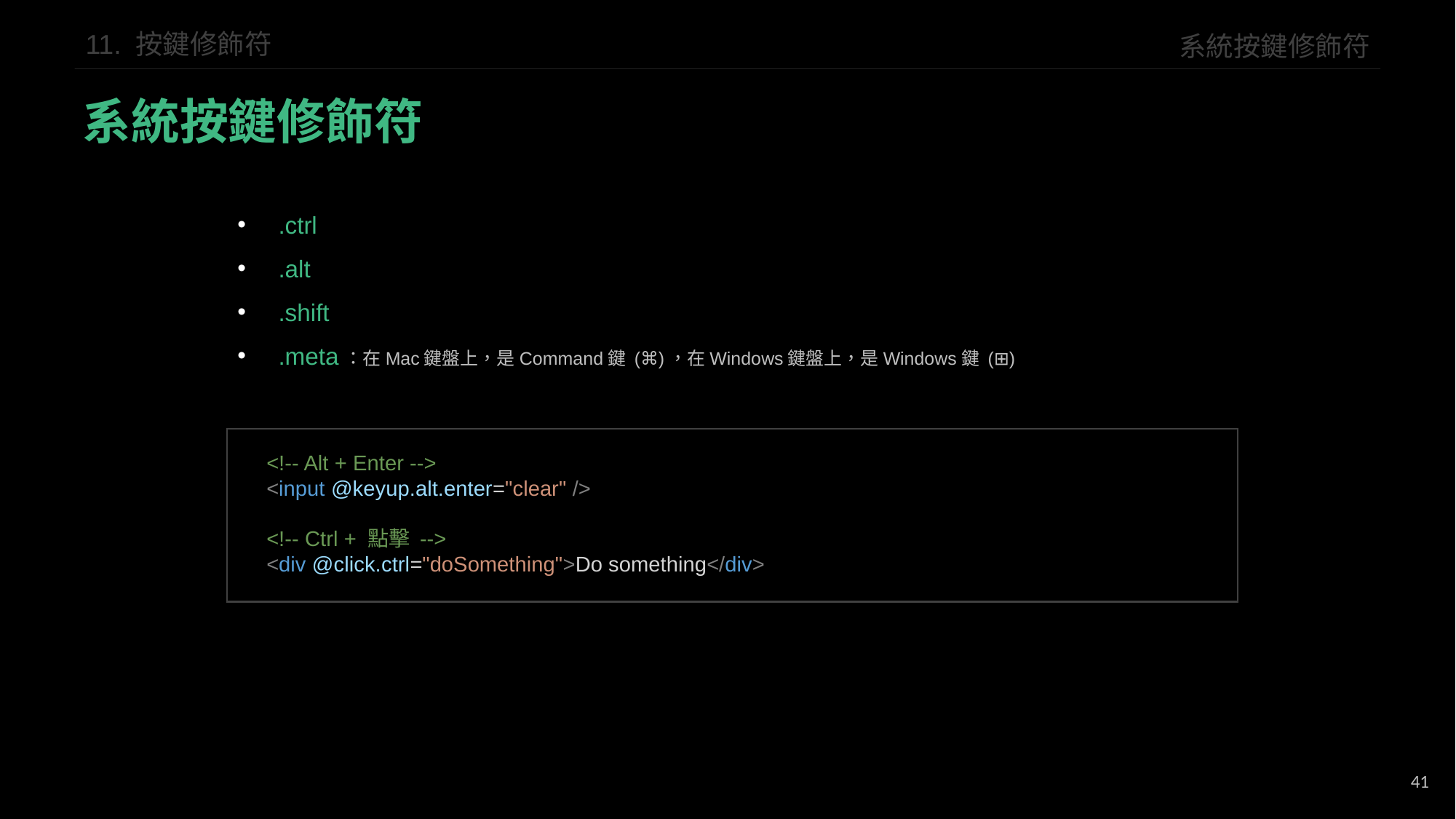

系統按鍵修飾符
11. 按鍵修飾符
系統按鍵修飾符
 .ctrl
 .alt
 .shift
 .meta：在Mac鍵盤上，是Command鍵 (⌘)，在Windows鍵盤上，是Windows鍵 (⊞)

<!-- Alt + Enter -->
<input @keyup.alt.enter="clear" />
<!-- Ctrl + 點擊 -->
<div @click.ctrl="doSomething">Do something</div>
41